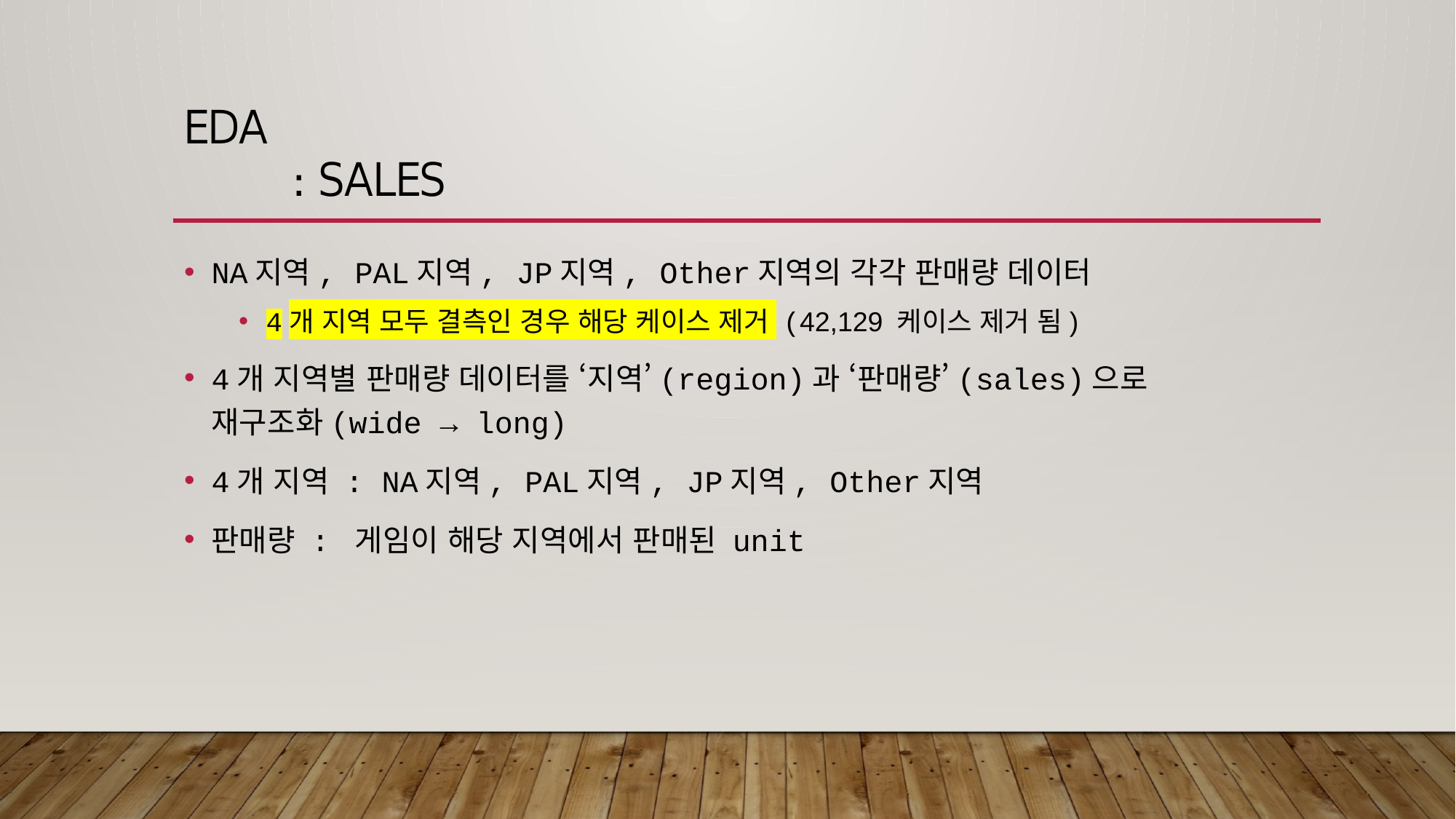

# EDA : Sales
NA지역, PAL지역, JP지역, Other지역의 각각 판매량 데이터
4개 지역 모두 결측인 경우 해당 케이스 제거 (42,129 케이스 제거 됨)
4개 지역별 판매량 데이터를 ‘지역’(region)과 ‘판매량’(sales)으로 재구조화(wide → long)
4개 지역 : NA지역, PAL지역, JP지역, Other지역
판매량 : 게임이 해당 지역에서 판매된 unit